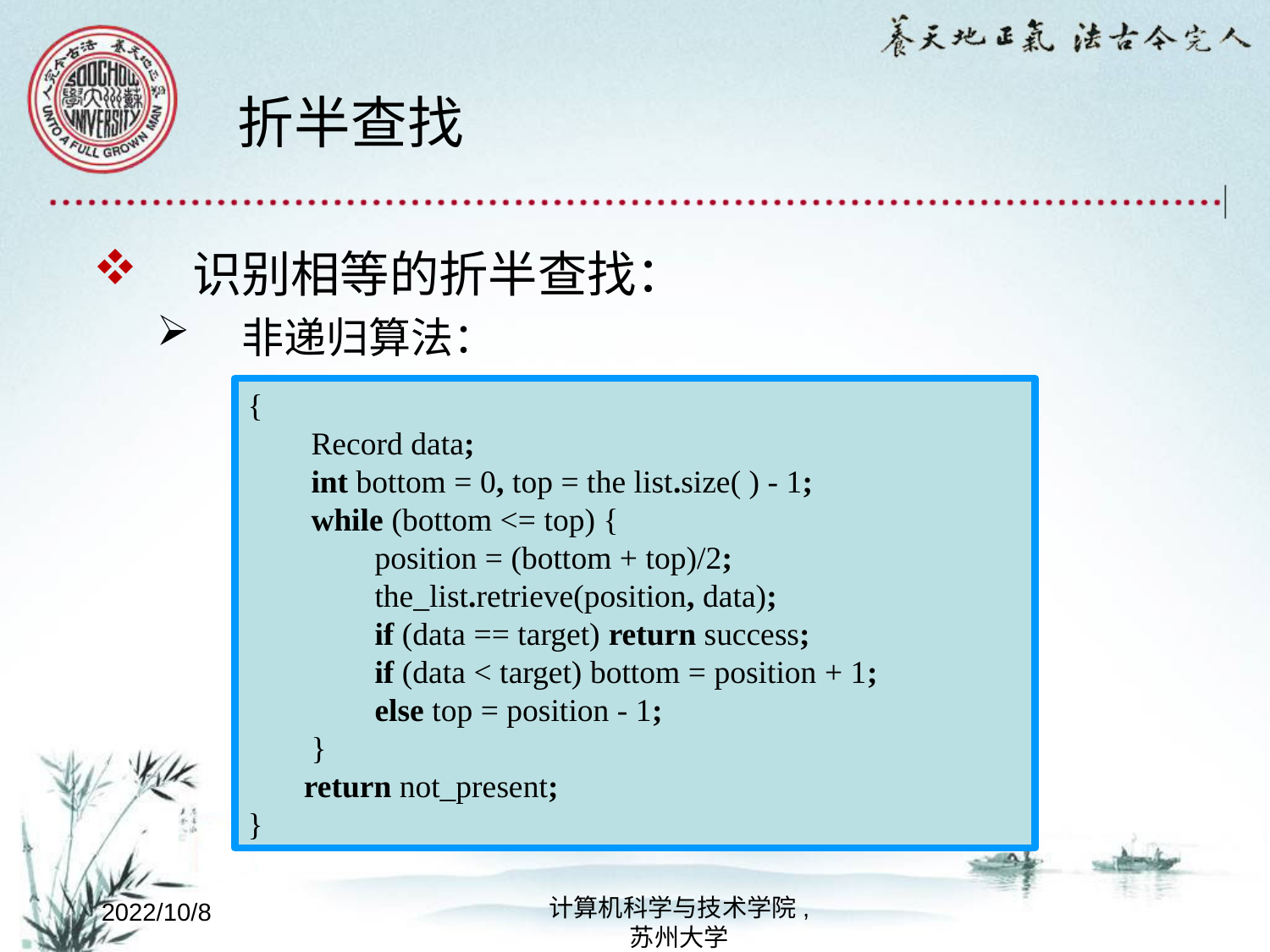

# 折半查找
识别相等的折半查找：
非递归算法：

{
Record data;
int bottom = 0, top = the list.size( ) - 1;
while (bottom <= top) {
position = (bottom + top)/2;
the_list.retrieve(position, data);
if (data == target) return success;
if (data < target) bottom = position + 1;
else top = position - 1;
}
       return not_present;
}
计算机科学与技术学院,
苏州大学
2022/10/8